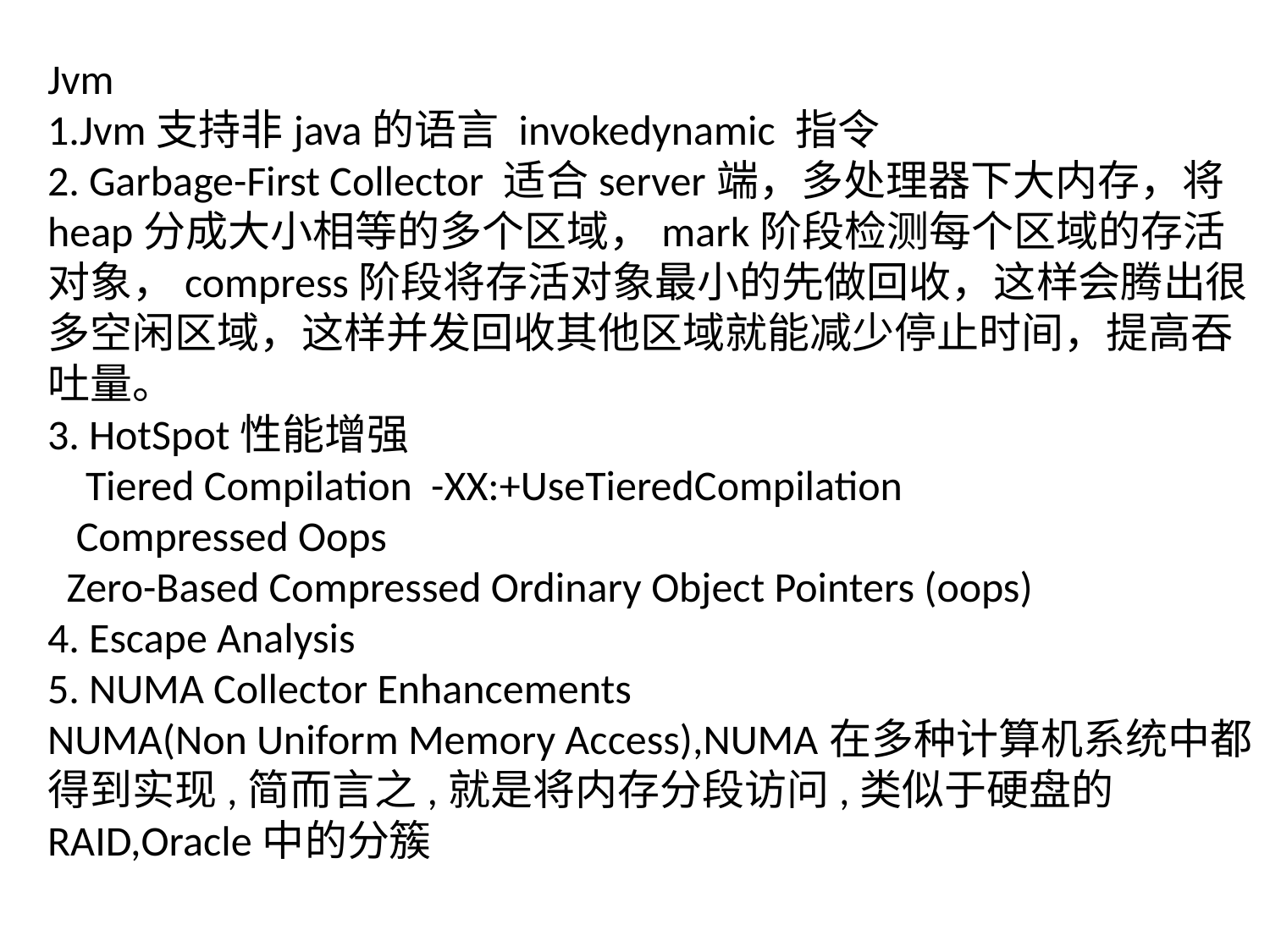

Jvm
1.Jvm支持非java的语言 invokedynamic 指令
2. Garbage-First Collector 适合server端，多处理器下大内存，将heap分成大小相等的多个区域，mark阶段检测每个区域的存活对象，compress阶段将存活对象最小的先做回收，这样会腾出很多空闲区域，这样并发回收其他区域就能减少停止时间，提高吞吐量。
3. HotSpot性能增强
    Tiered Compilation  -XX:+UseTieredCompilation
   Compressed Oops
  Zero-Based Compressed Ordinary Object Pointers (oops)
4. Escape Analysis
5. NUMA Collector Enhancements
NUMA(Non Uniform Memory Access),NUMA在多种计算机系统中都得到实现,简而言之,就是将内存分段访问,类似于硬盘的RAID,Oracle中的分簇